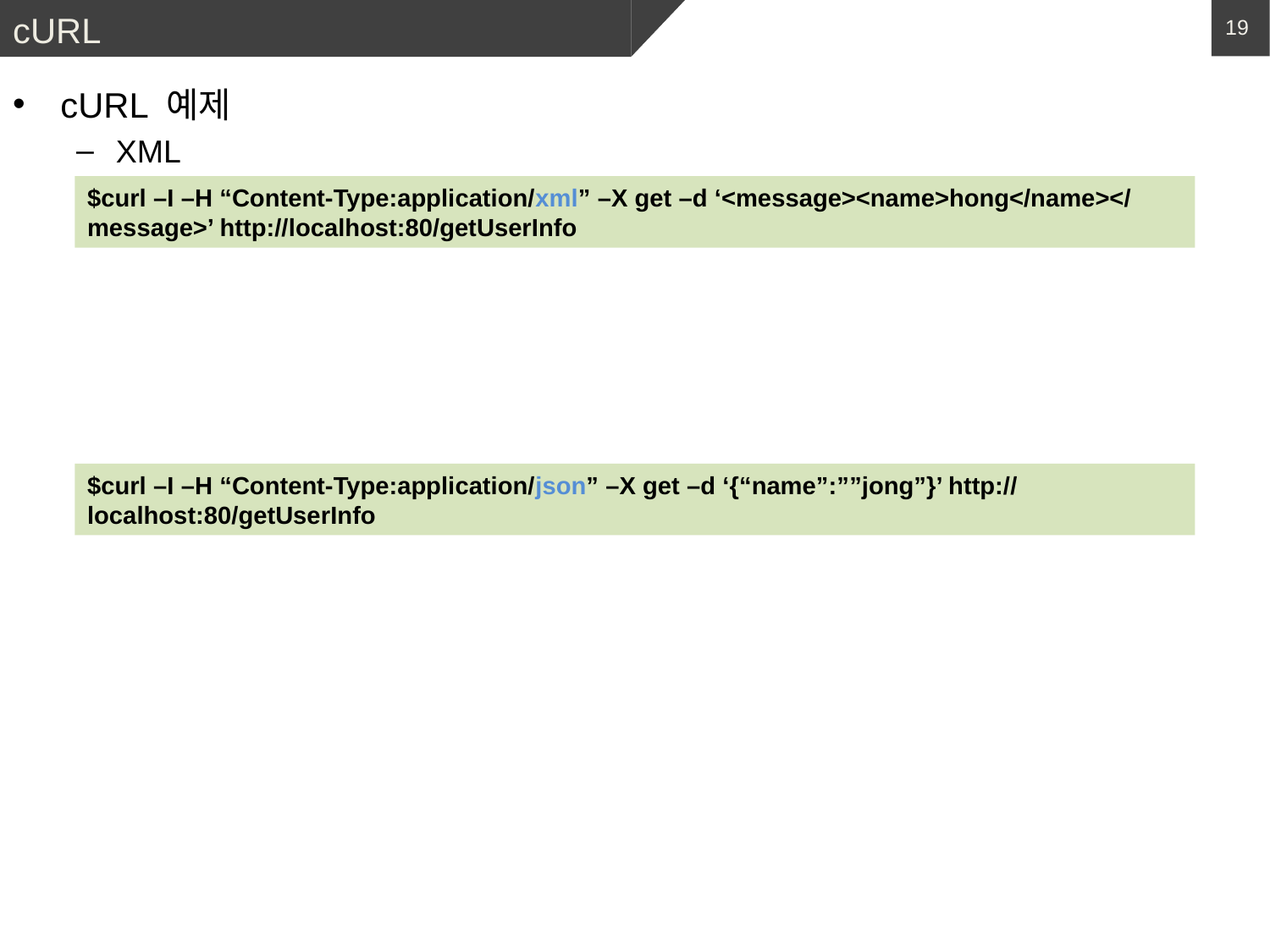

# cURL
19
cURL 예제
XML

JSON
$curl –I –H “Content-Type:application/xml” –X get –d ‘<message><name>hong</name></message>’ http://localhost:80/getUserInfo
$curl –I –H “Content-Type:application/json” –X get –d ‘{“name”:””jong”}’ http://localhost:80/getUserInfo